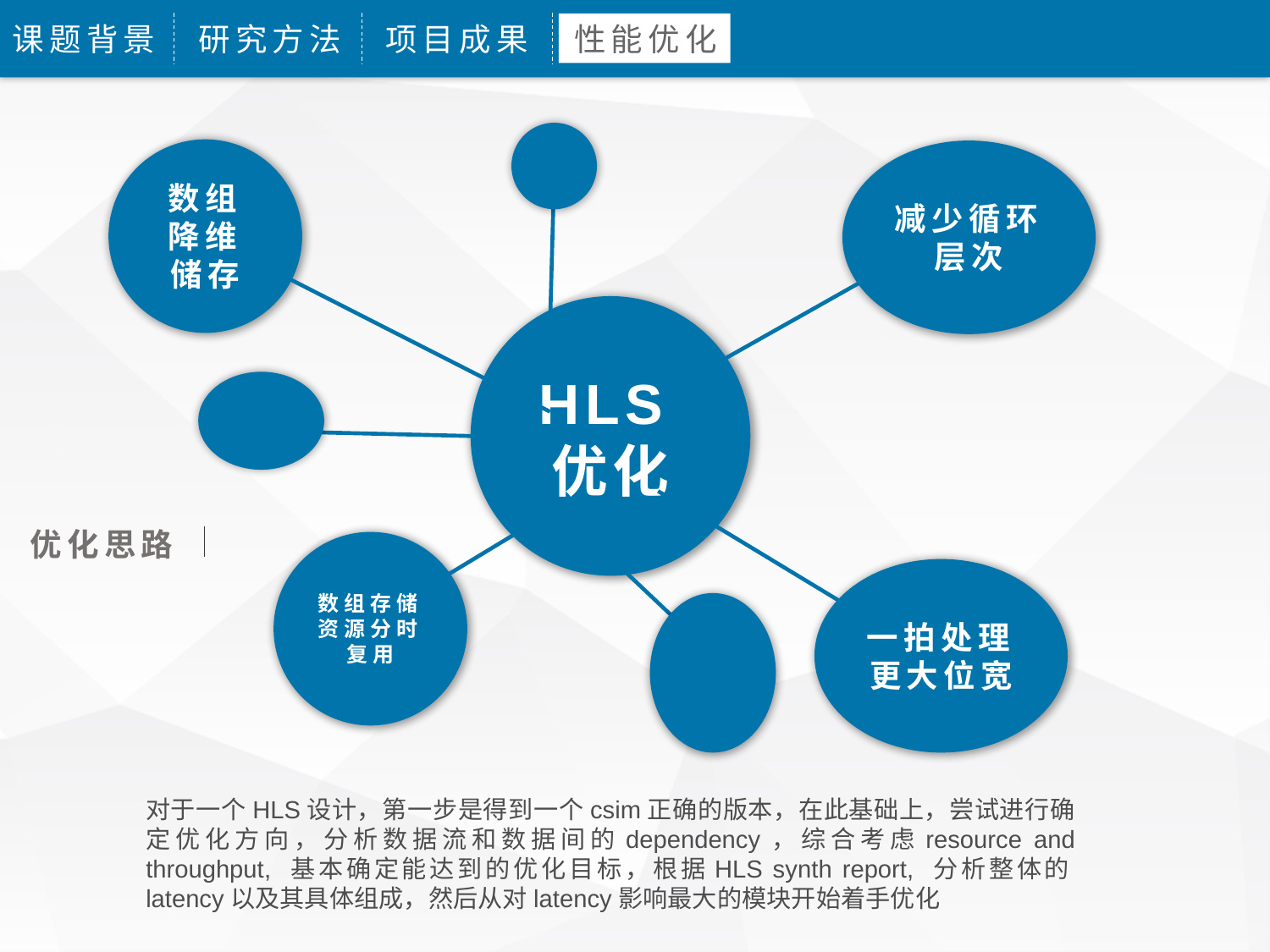

课题背景
研究方法
项目成果
性能优化

数组降维储存
减少循环层次
HLS优化

优化思路
数组存储资源分时复用
一拍处理更大位宽

对于一个HLS设计，第一步是得到一个csim正确的版本，在此基础上，尝试进行确定优化方向，分析数据流和数据间的dependency，综合考虑resource and throughput, 基本确定能达到的优化目标，根据HLS synth report, 分析整体的latency以及其具体组成，然后从对latency影响最大的模块开始着手优化